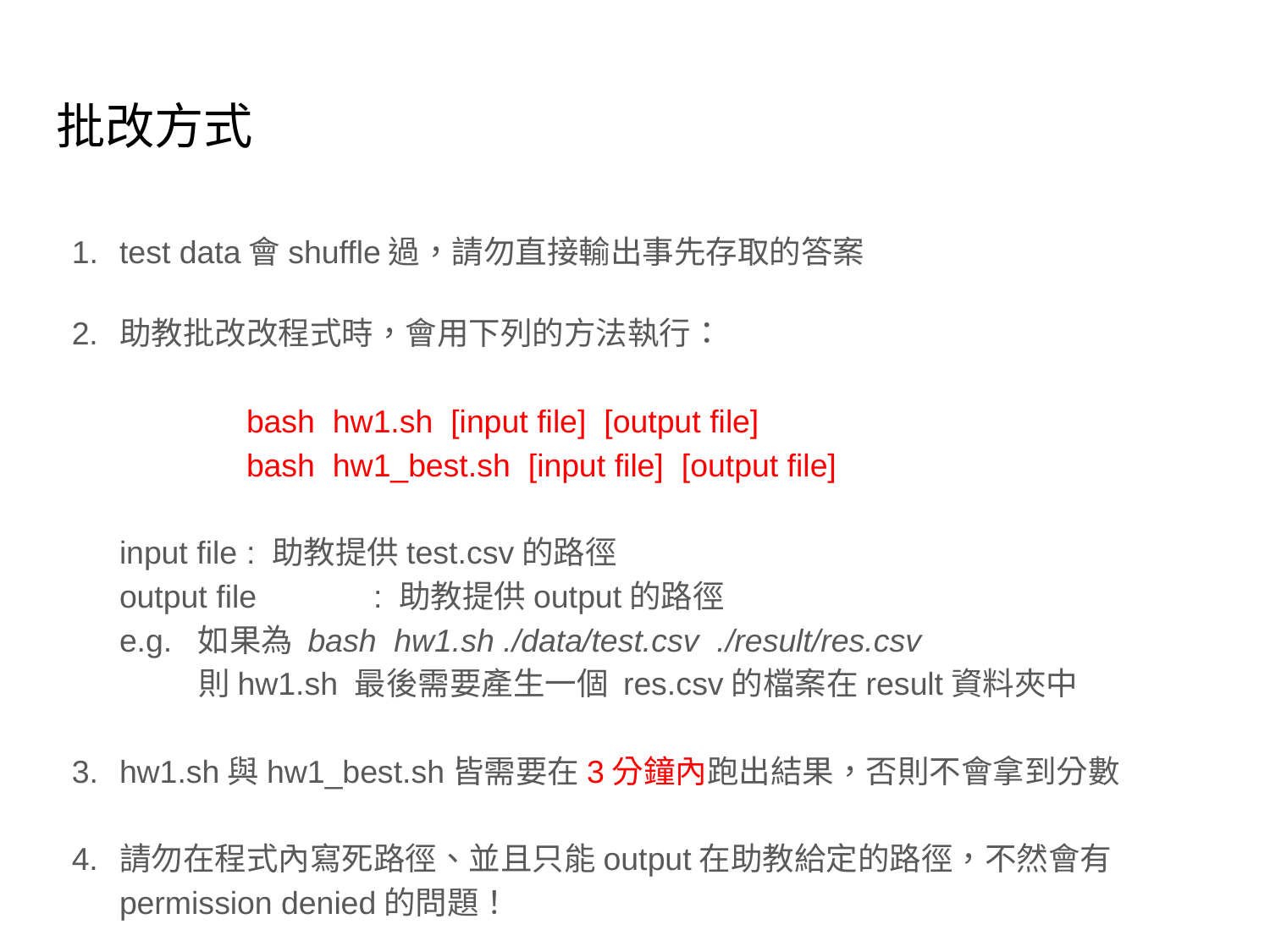

# 批改方式
test data會shuffle過，請勿直接輸出事先存取的答案
助教批改改程式時，會用下列的方法執行：
	bash  hw1.sh  [input file]  [output file]
	bash  hw1_best.sh  [input file]  [output file]
input file	: 助教提供test.csv的路徑
output file 	: 助教提供output的路徑
e.g.  如果為 bash  hw1.sh ./data/test.csv  ./result/res.csv
        則hw1.sh 最後需要產生一個 res.csv的檔案在result資料夾中
hw1.sh與hw1_best.sh皆需要在3分鐘內跑出結果，否則不會拿到分數
請勿在程式內寫死路徑、並且只能output在助教給定的路徑，不然會有permission denied的問題！